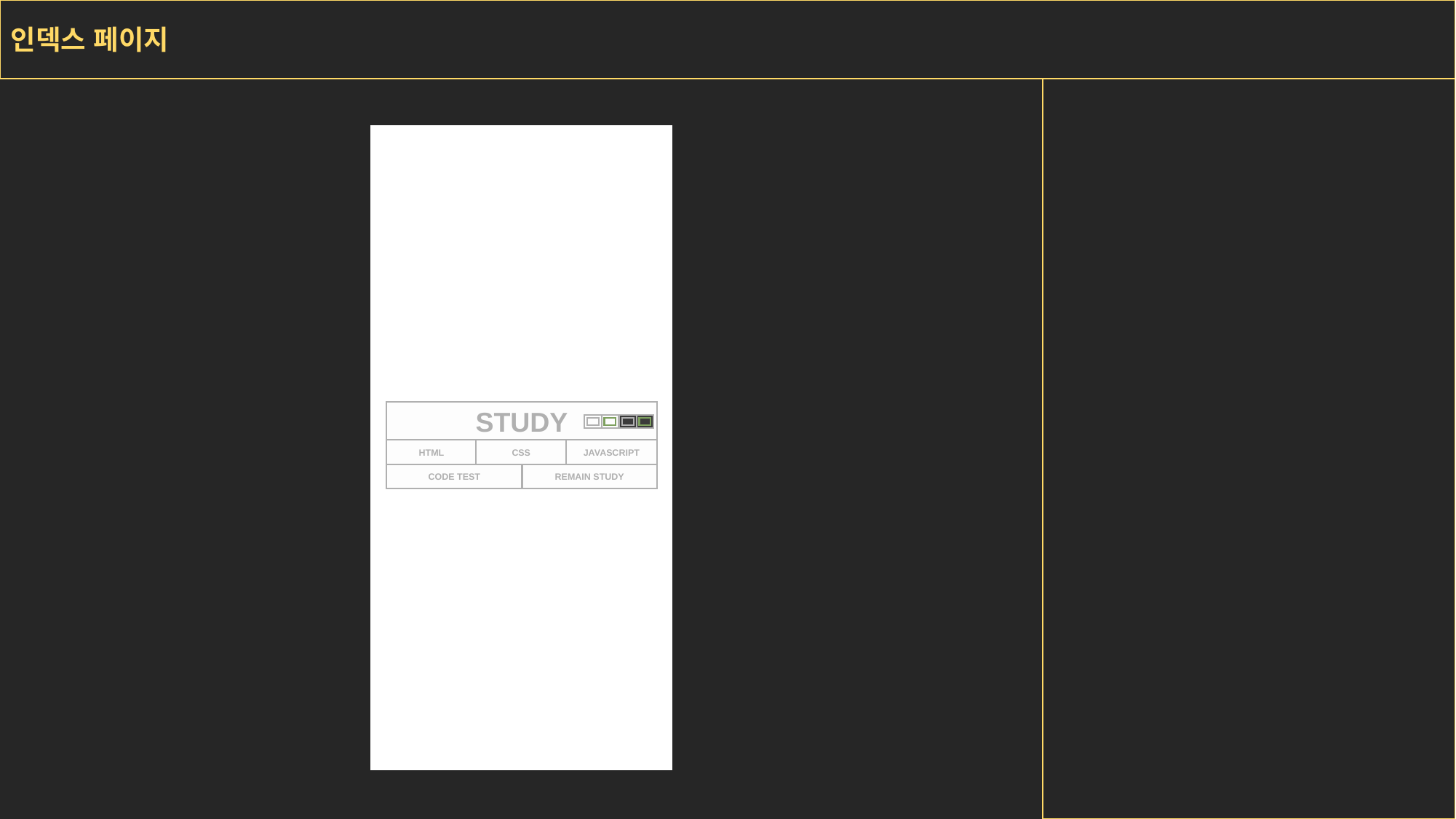

인덱스 페이지

STUDY

HTML
CSS
JAVASCRIPT
CODE TEST
REMAIN STUDY